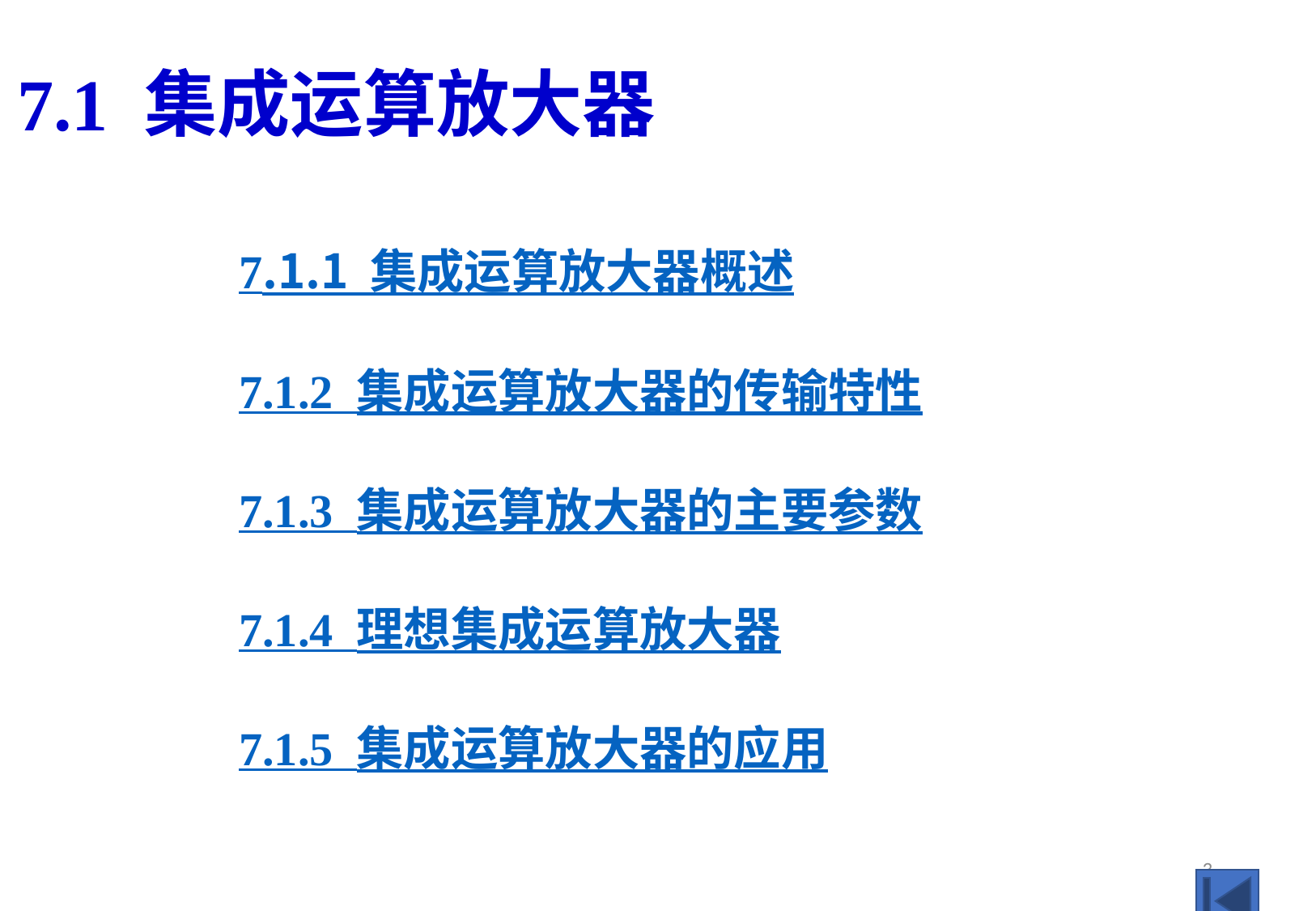

# 7.1 集成运算放大器
7.1.1  集成运算放大器概述
7.1.2  集成运算放大器的传输特性
7.1.3  集成运算放大器的主要参数
7.1.4  理想集成运算放大器
7.1.5  集成运算放大器的应用

3